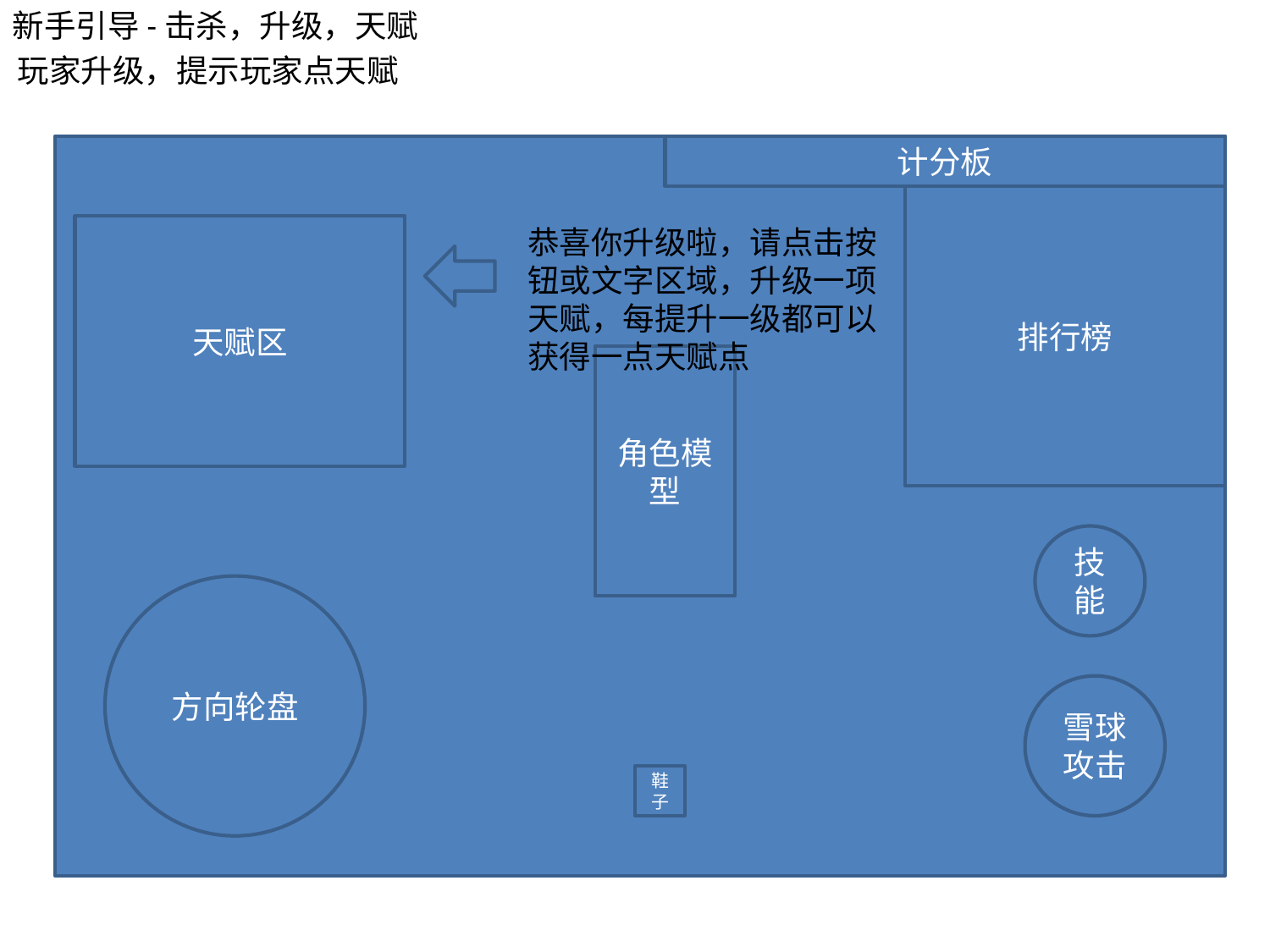

新手引导-击杀，升级，天赋
玩家升级，提示玩家点天赋

计分板
排行榜
天赋区
恭喜你升级啦，请点击按钮或文字区域，升级一项天赋，每提升一级都可以获得一点天赋点

角色模型
技能
方向轮盘
雪球攻击
鞋子